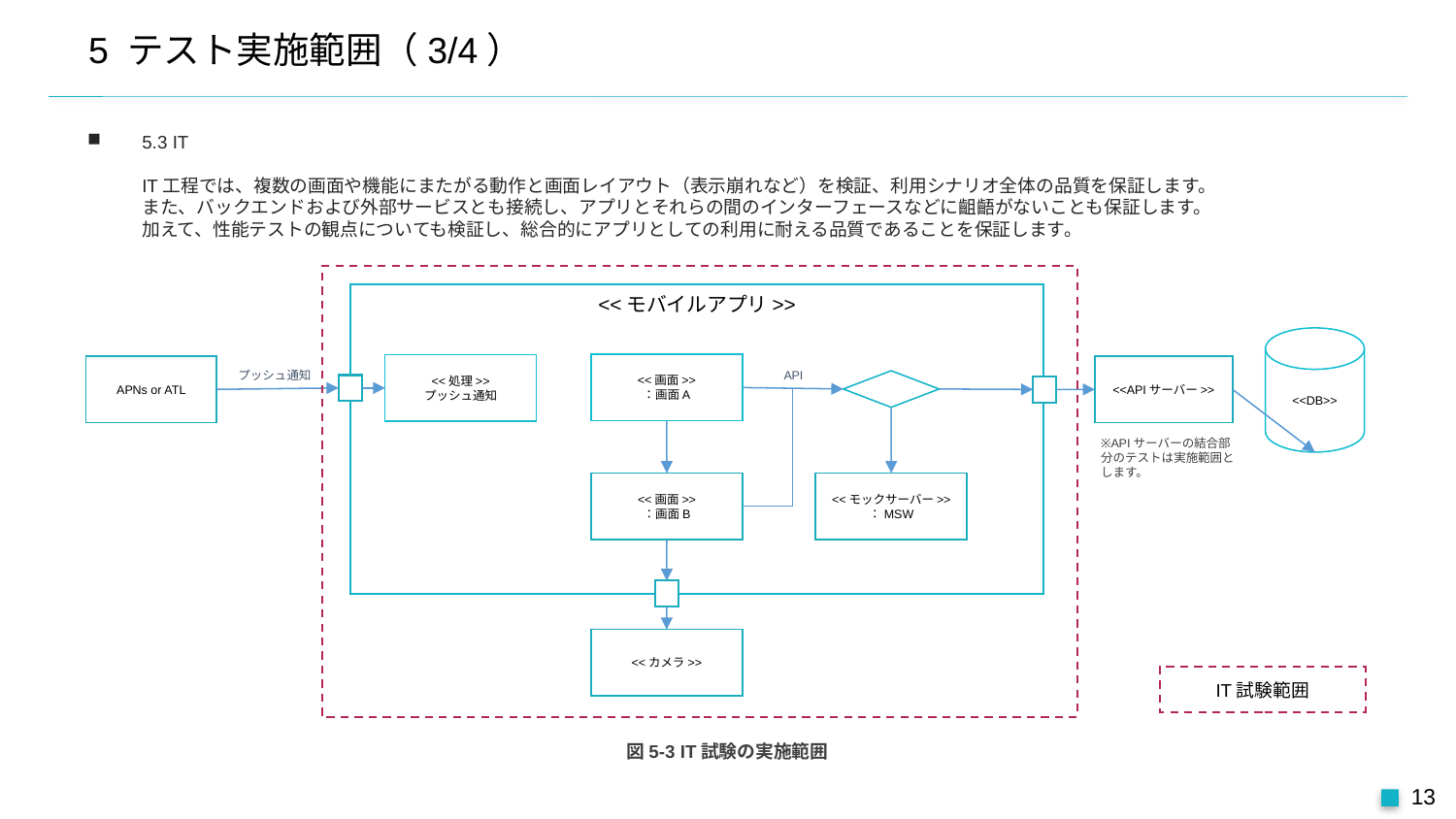

# 5 テスト実施範囲（3/4）
5.3 IT
IT工程では、複数の画面や機能にまたがる動作と画面レイアウト（表示崩れなど）を検証、利用シナリオ全体の品質を保証します。
また、バックエンドおよび外部サービスとも接続し、アプリとそれらの間のインターフェースなどに齟齬がないことも保証します。
加えて、性能テストの観点についても検証し、総合的にアプリとしての利用に耐える品質であることを保証します。

<<モバイルアプリ>>
<<DB>>
<<画面>>
：画面A
<<処理>>
プッシュ通知
APNs or ATL
<<APIサーバー>>
プッシュ通知
API

※APIサーバーの結合部分のテストは実施範囲とします。
<<画面>>
：画面B
<<モックサーバー>>
：MSW

<<カメラ>>
IT試験範囲
図5-3 IT試験の実施範囲